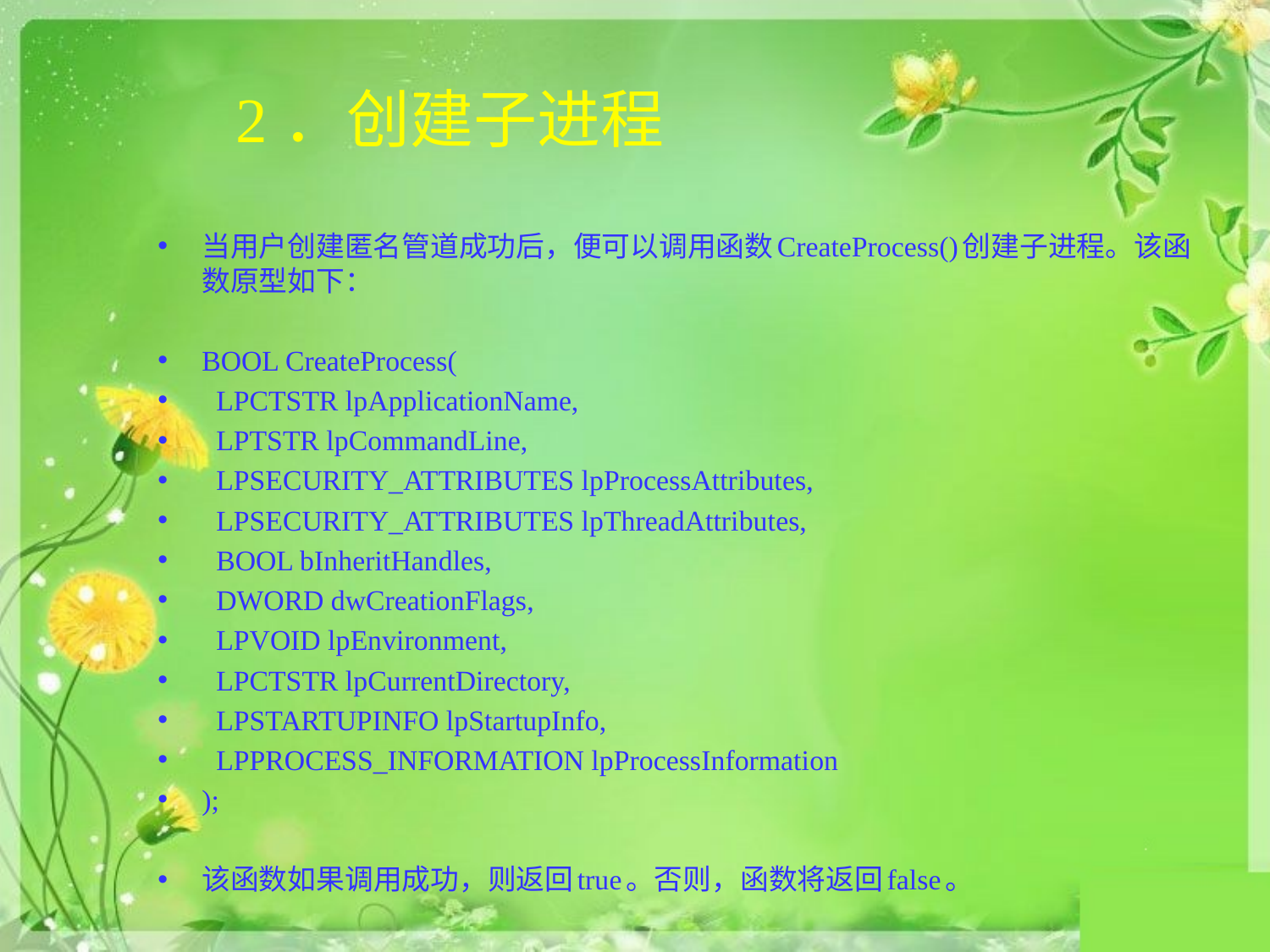

# 2．创建子进程
当用户创建匿名管道成功后，便可以调用函数CreateProcess()创建子进程。该函数原型如下：

BOOL CreateProcess(
  LPCTSTR lpApplicationName,
  LPTSTR lpCommandLine,
  LPSECURITY_ATTRIBUTES lpProcessAttributes,
  LPSECURITY_ATTRIBUTES lpThreadAttributes,
  BOOL bInheritHandles,
  DWORD dwCreationFlags,
  LPVOID lpEnvironment,
  LPCTSTR lpCurrentDirectory,
  LPSTARTUPINFO lpStartupInfo,
  LPPROCESS_INFORMATION lpProcessInformation
);

该函数如果调用成功，则返回true。否则，函数将返回false。